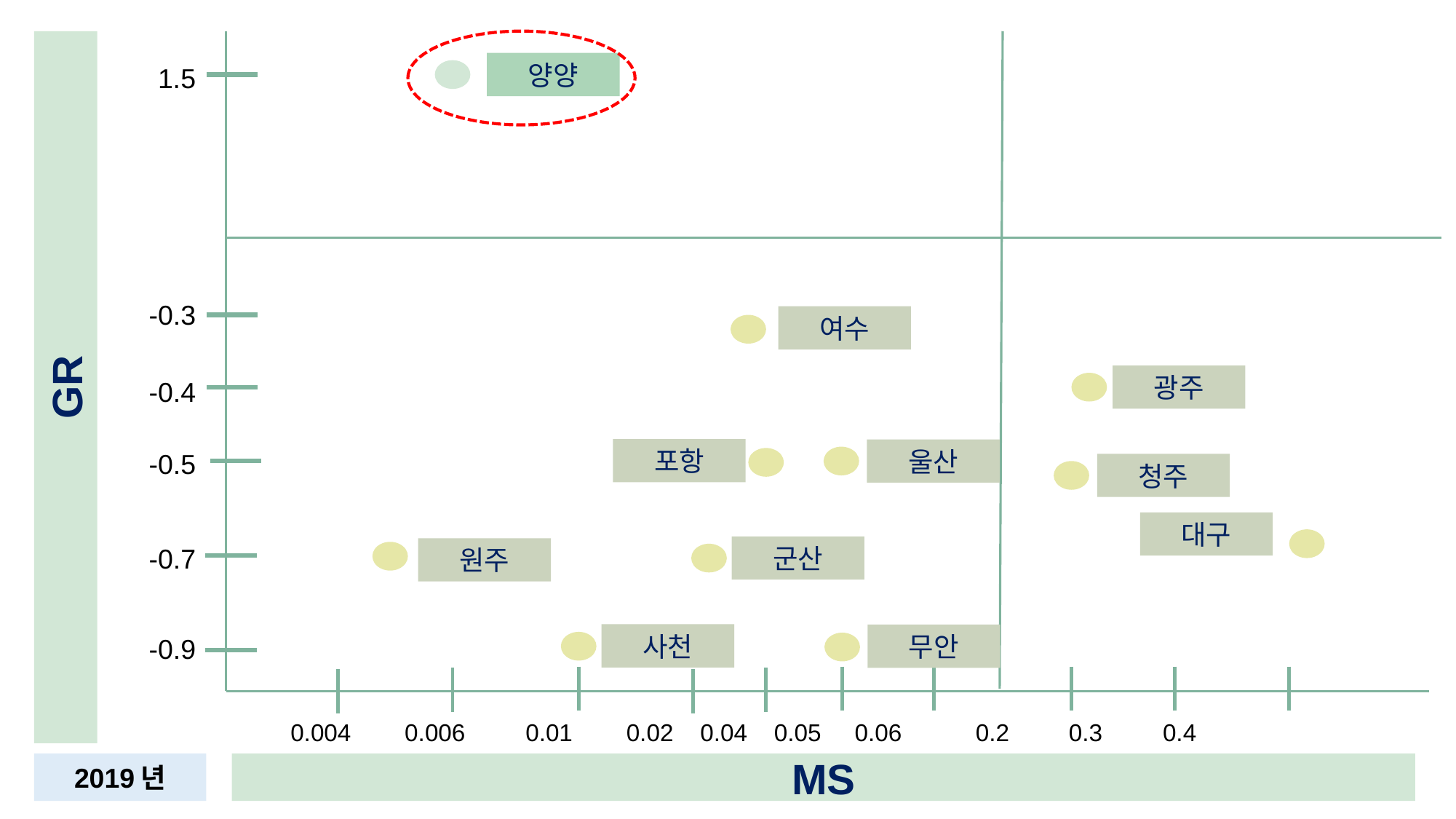

양양
1.5

-0.3

-0.4

-0.5

-0.7

-0.9

여수

GR
광주

포항
울산

청주

대구

군산
원주

사천
무안

0.004        0.006         0.01        0.02    0.04    0.05     0.06           0.2         0.3         0.4
2019년
MS